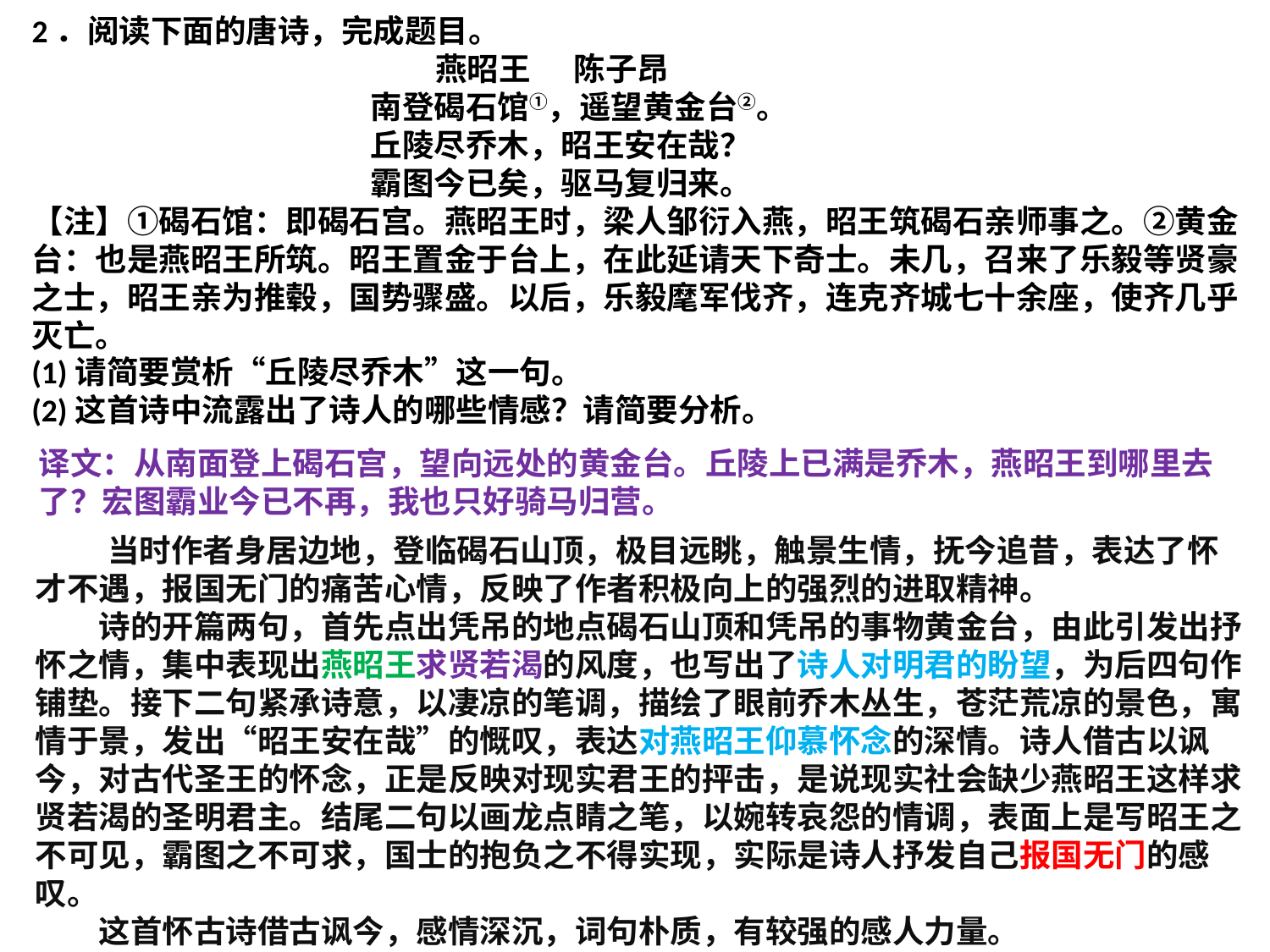

2．阅读下面的唐诗，完成题目。
                                                       燕昭王      陈子昂
                                              南登碣石馆①，遥望黄金台②。
                                              丘陵尽乔木，昭王安在哉？
                                              霸图今已矣，驱马复归来。
【注】①碣石馆：即碣石宫。燕昭王时，梁人邹衍入燕，昭王筑碣石亲师事之。②黄金台：也是燕昭王所筑。昭王置金于台上，在此延请天下奇士。未几，召来了乐毅等贤豪之士，昭王亲为推毂，国势骤盛。以后，乐毅麾军伐齐，连克齐城七十余座，使齐几乎灭亡。
(1)请简要赏析“丘陵尽乔木”这一句。
(2)这首诗中流露出了诗人的哪些情感？请简要分析。
译文：从南面登上碣石宫，望向远处的黄金台。丘陵上已满是乔木，燕昭王到哪里去了？宏图霸业今已不再，我也只好骑马归营。
         当时作者身居边地，登临碣石山顶，极目远眺，触景生情，抚今追昔，表达了怀才不遇，报国无门的痛苦心情，反映了作者积极向上的强烈的进取精神。
　　诗的开篇两句，首先点出凭吊的地点碣石山顶和凭吊的事物黄金台，由此引发出抒怀之情，集中表现出燕昭王求贤若渴的风度，也写出了诗人对明君的盼望，为后四句作铺垫。接下二句紧承诗意，以凄凉的笔调，描绘了眼前乔木丛生，苍茫荒凉的景色，寓情于景，发出“昭王安在哉”的慨叹，表达对燕昭王仰慕怀念的深情。诗人借古以讽今，对古代圣王的怀念，正是反映对现实君王的抨击，是说现实社会缺少燕昭王这样求贤若渴的圣明君主。结尾二句以画龙点睛之笔，以婉转哀怨的情调，表面上是写昭王之不可见，霸图之不可求，国士的抱负之不得实现，实际是诗人抒发自己报国无门的感叹。
　　这首怀古诗借古讽今，感情深沉，词句朴质，有较强的感人力量。